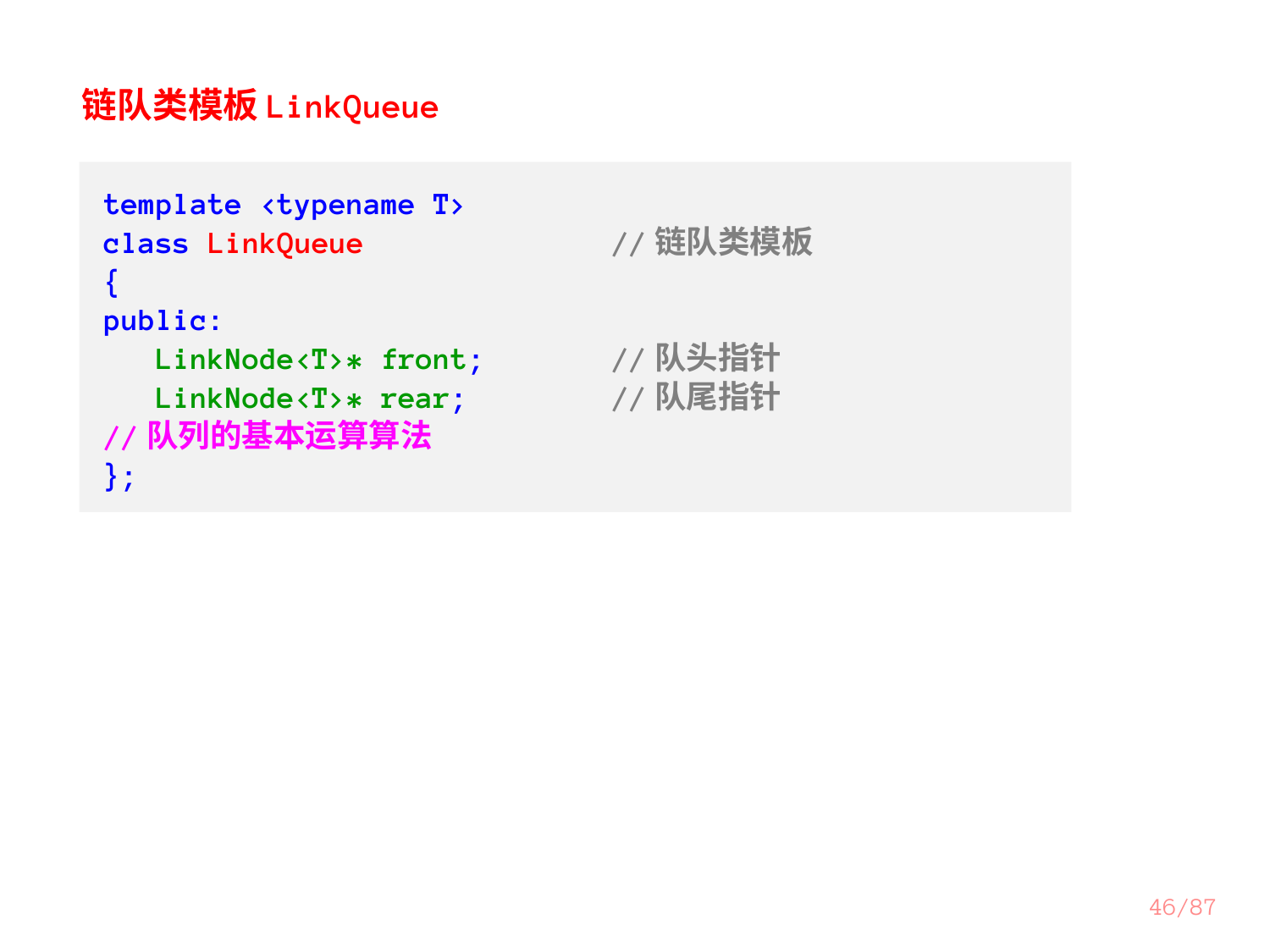

链队类模板LinkQueue
template <typename T>
class LinkQueue		//链队类模板
{
public:
   LinkNode<T>* front;	//队头指针
   LinkNode<T>* rear;		//队尾指针
//队列的基本运算算法
};
46/87